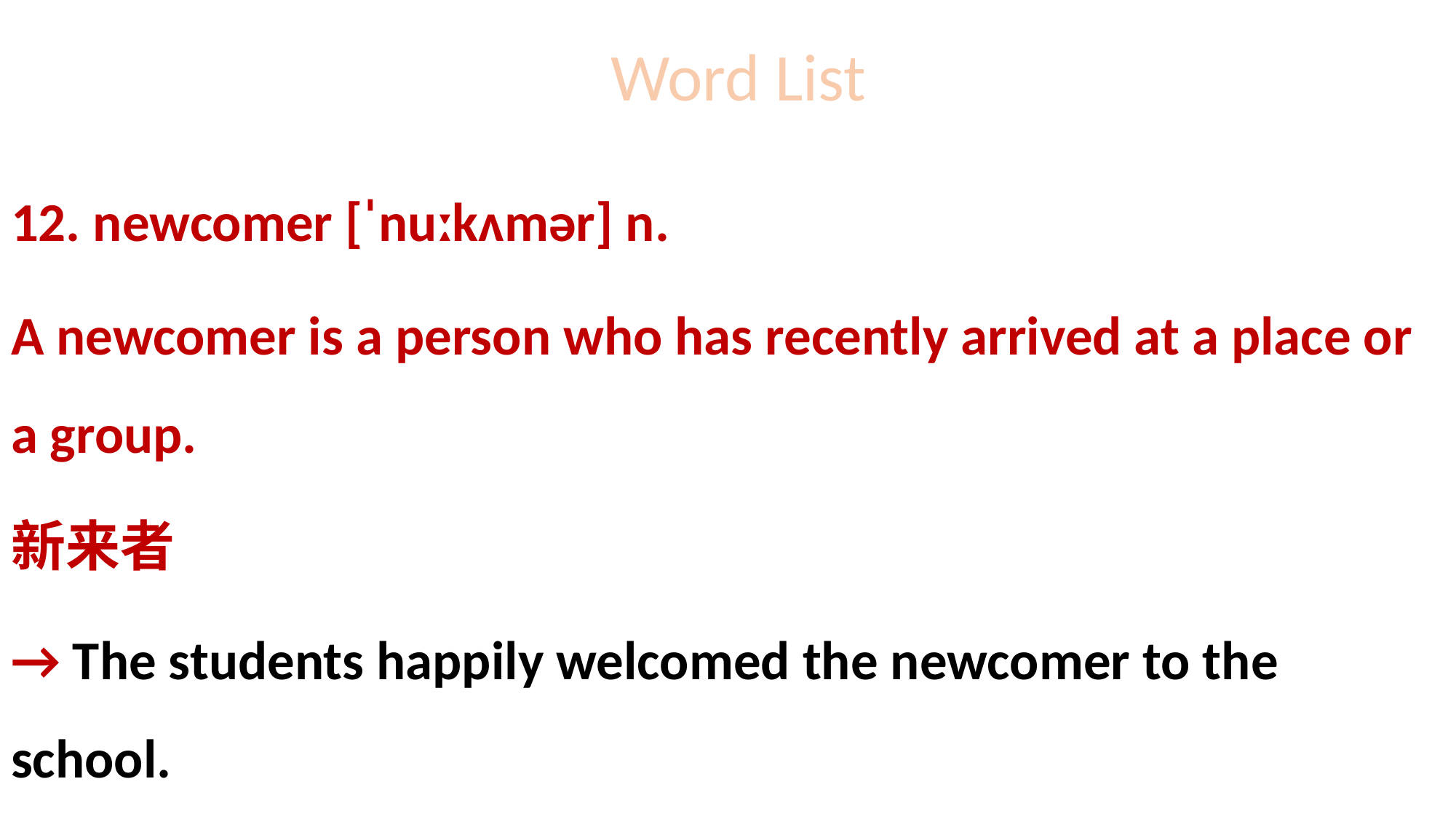

# Word List
12. newcomer [ˈnuːkʌmər] n.
A newcomer is a person who has recently arrived at a place or a group.
新来者
→ The students happily welcomed the newcomer to the school.